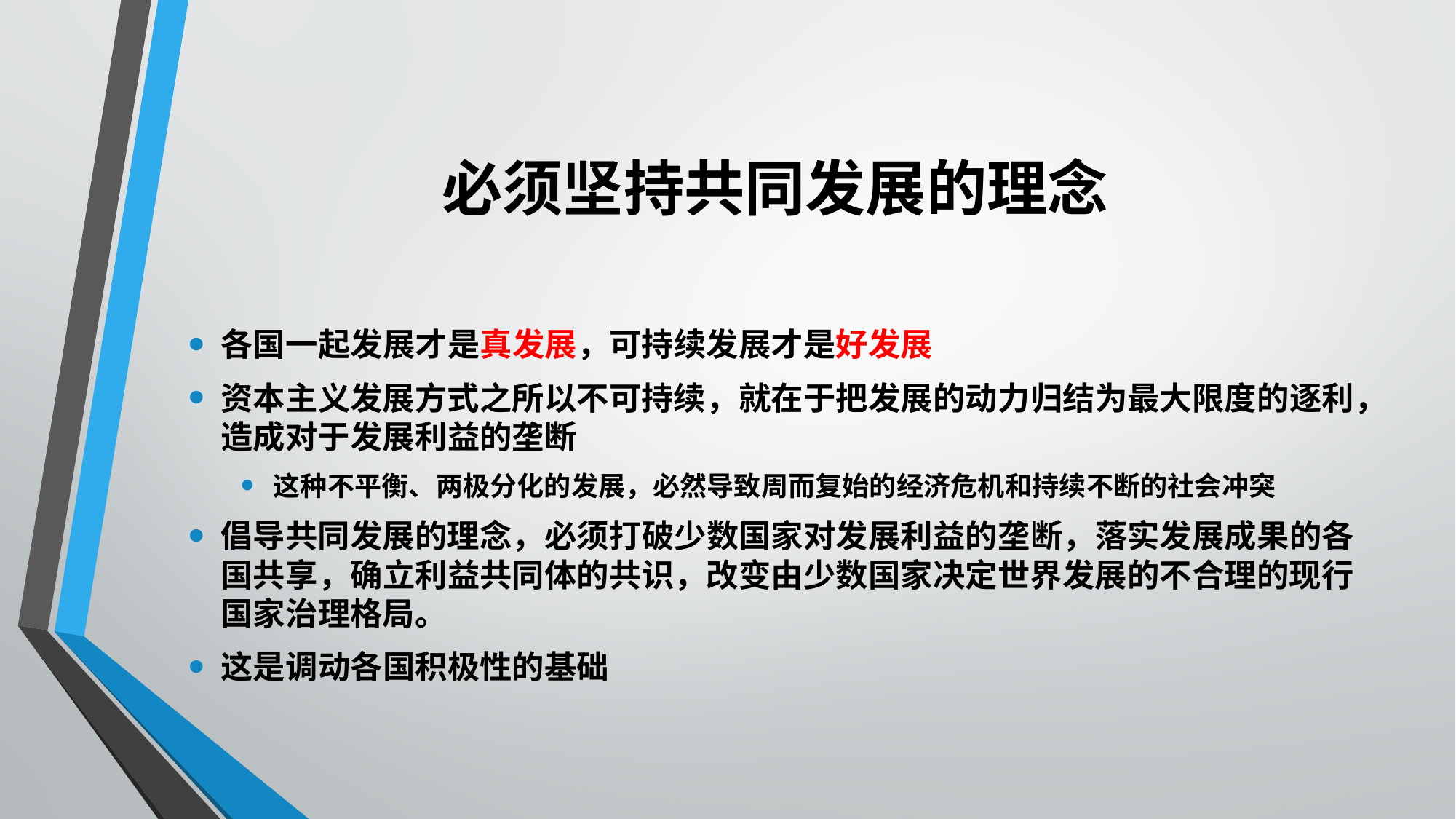

# 必须坚持共同发展的理念
各国一起发展才是真发展，可持续发展才是好发展
资本主义发展方式之所以不可持续，就在于把发展的动力归结为最大限度的逐利，造成对于发展利益的垄断
这种不平衡、两极分化的发展，必然导致周而复始的经济危机和持续不断的社会冲突
倡导共同发展的理念，必须打破少数国家对发展利益的垄断，落实发展成果的各国共享，确立利益共同体的共识，改变由少数国家决定世界发展的不合理的现行国家治理格局。
这是调动各国积极性的基础